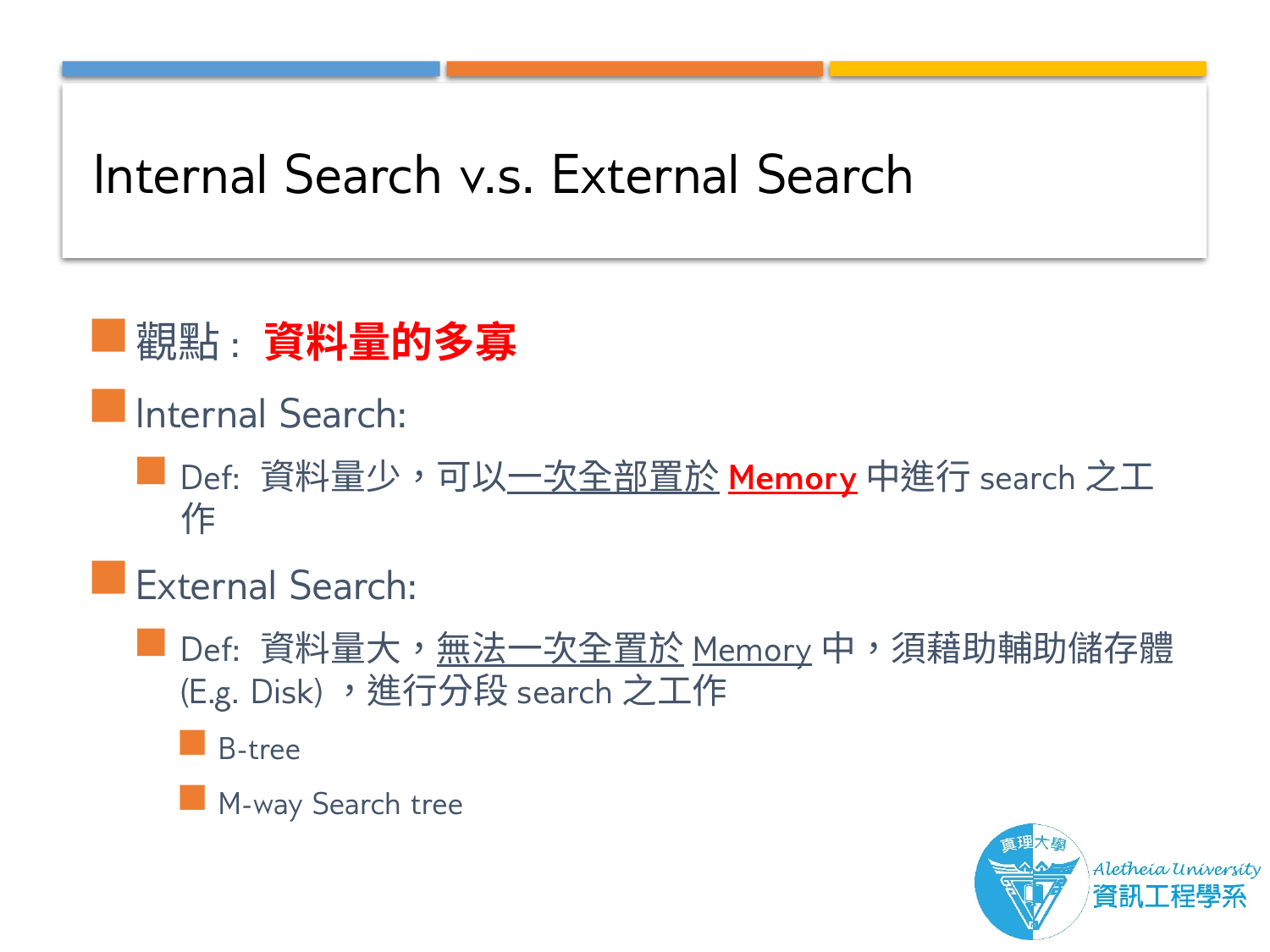

# Internal Search v.s. External Search
觀點: 資料量的多寡
Internal Search:
Def: 資料量少，可以一次全部置於Memory中進行search之工作
External Search:
Def: 資料量大，無法一次全置於Memory中，須藉助輔助儲存體 (E.g. Disk)，進行分段search之工作
B-tree
M-way Search tree